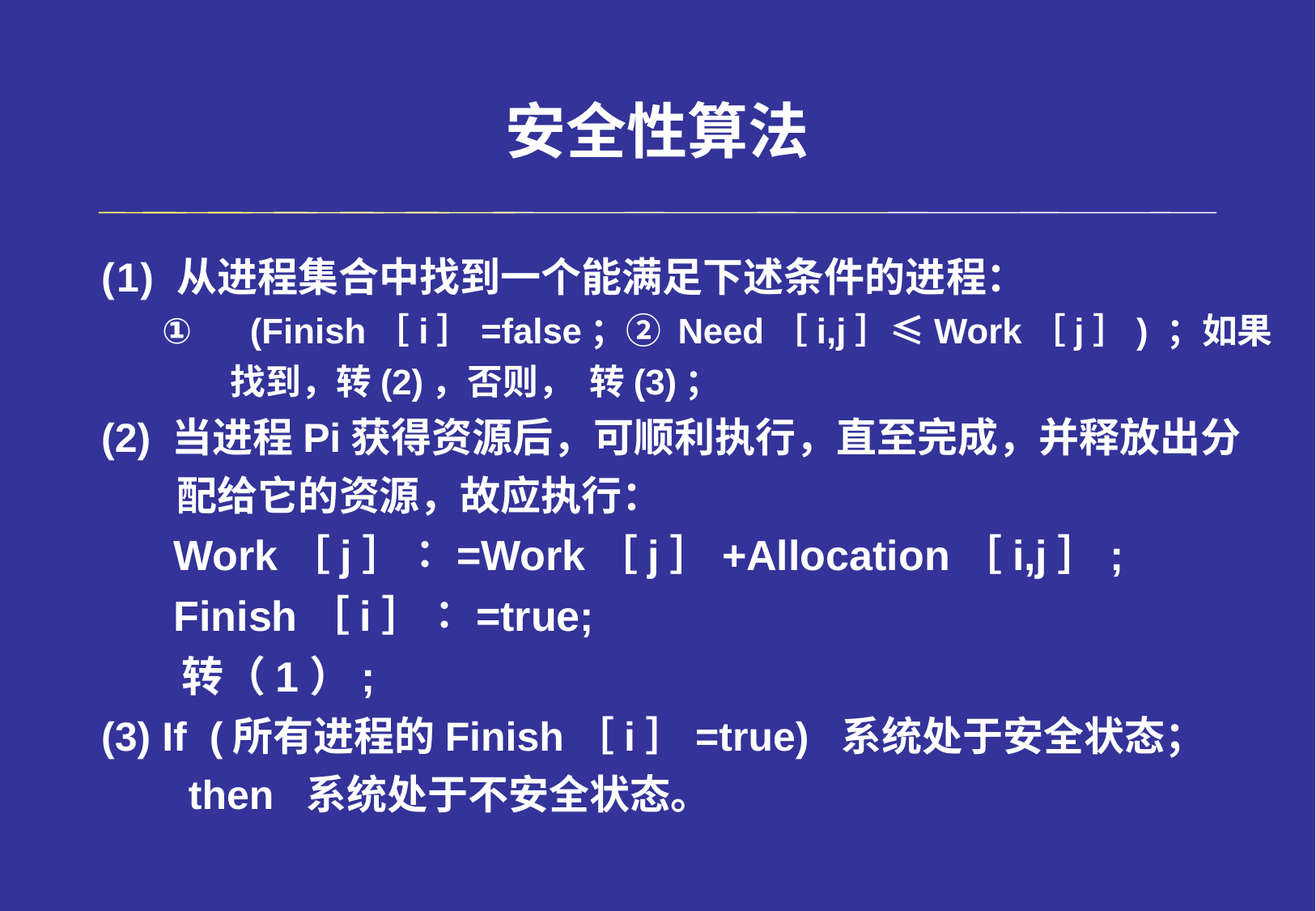

# 安全性算法
从进程集合中找到一个能满足下述条件的进程：
  (Finish［i］=false；② Need［i,j］≤Work［j］) ；如果找到，转(2)，否则，  转(3)；
(2) 当进程Pi获得资源后，可顺利执行，直至完成，并释放出分配给它的资源，故应执行：
 Work［j］∶=Work［j］+Allocation［i,j］;
 Finish［i］∶=true;
 转（1）;
(3) If  (所有进程的Finish［i］=true)  系统处于安全状态；
	 then  系统处于不安全状态。